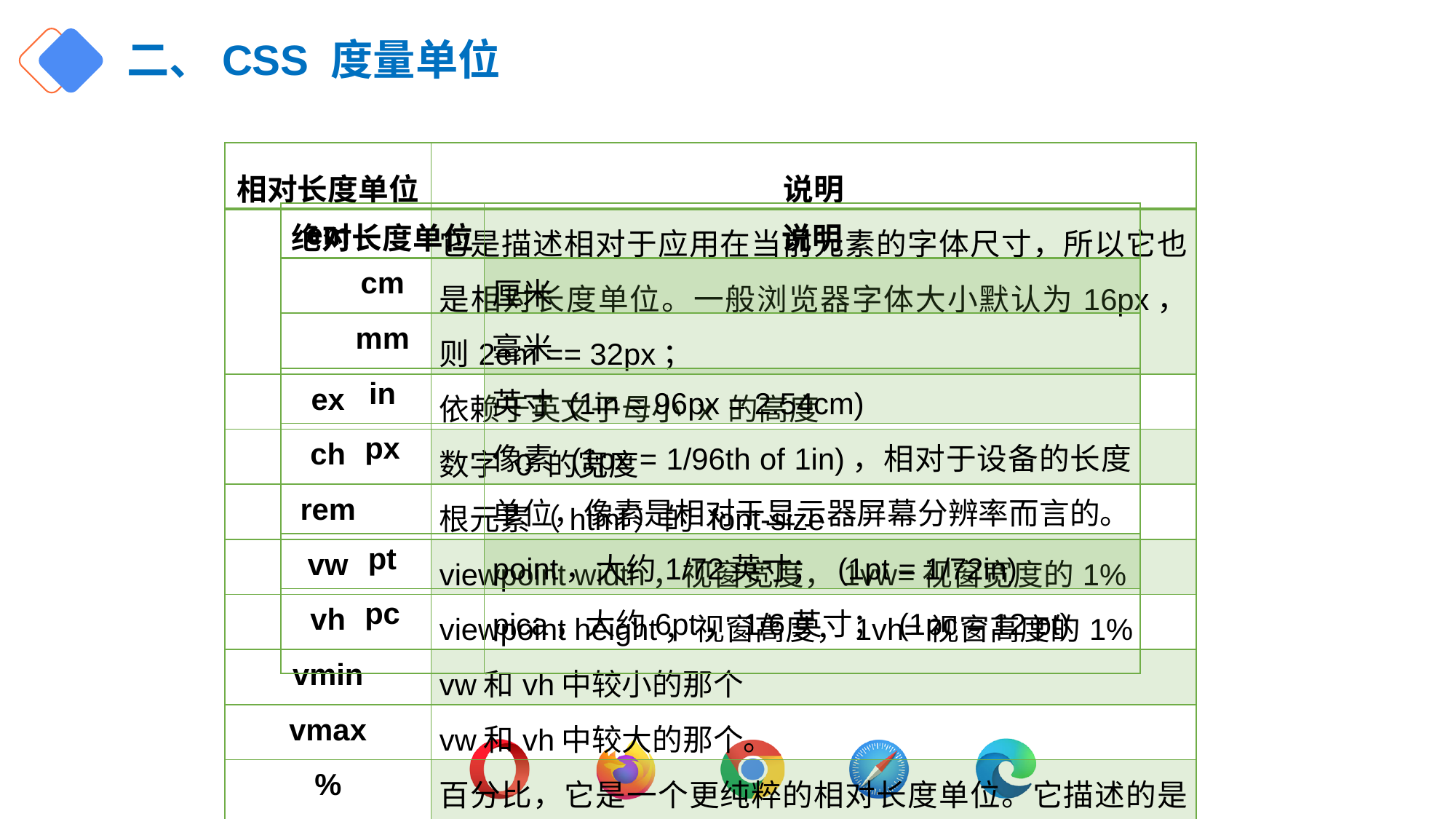

# 二、CSS 度量单位
| 相对长度单位 | 说明 |
| --- | --- |
| em | 它是描述相对于应用在当前元素的字体尺寸，所以它也是相对长度单位。一般浏览器字体大小默认为16px，则2em == 32px； |
| ex | 依赖于英文子母小 x 的高度 |
| ch | 数字 0 的宽度 |
| rem | 根元素（html）的 font-size |
| vw | viewpoint width，视窗宽度，1vw=视窗宽度的1% |
| vh | viewpoint height，视窗高度，1vh=视窗高度的1% |
| vmin | vw和vh中较小的那个 |
| vmax | vw和vh中较大的那个。 |
| % | 百分比，它是一个更纯粹的相对长度单位。它描述的是相对于父元素的百分比值。 |
| 绝对长度单位 | 说明 |
| --- | --- |
| cm | 厘米 |
| mm | 毫米 |
| in | 英寸 (1in = 96px = 2.54cm) |
| px | 像素 (1px = 1/96th of 1in)，相对于设备的长度单位，像素是相对于显示器屏幕分辨率而言的。 |
| pt | point，大约1/72英寸； (1pt = 1/72in) |
| pc | pica，大约6pt，1/6英寸； (1pc = 12 pt) |